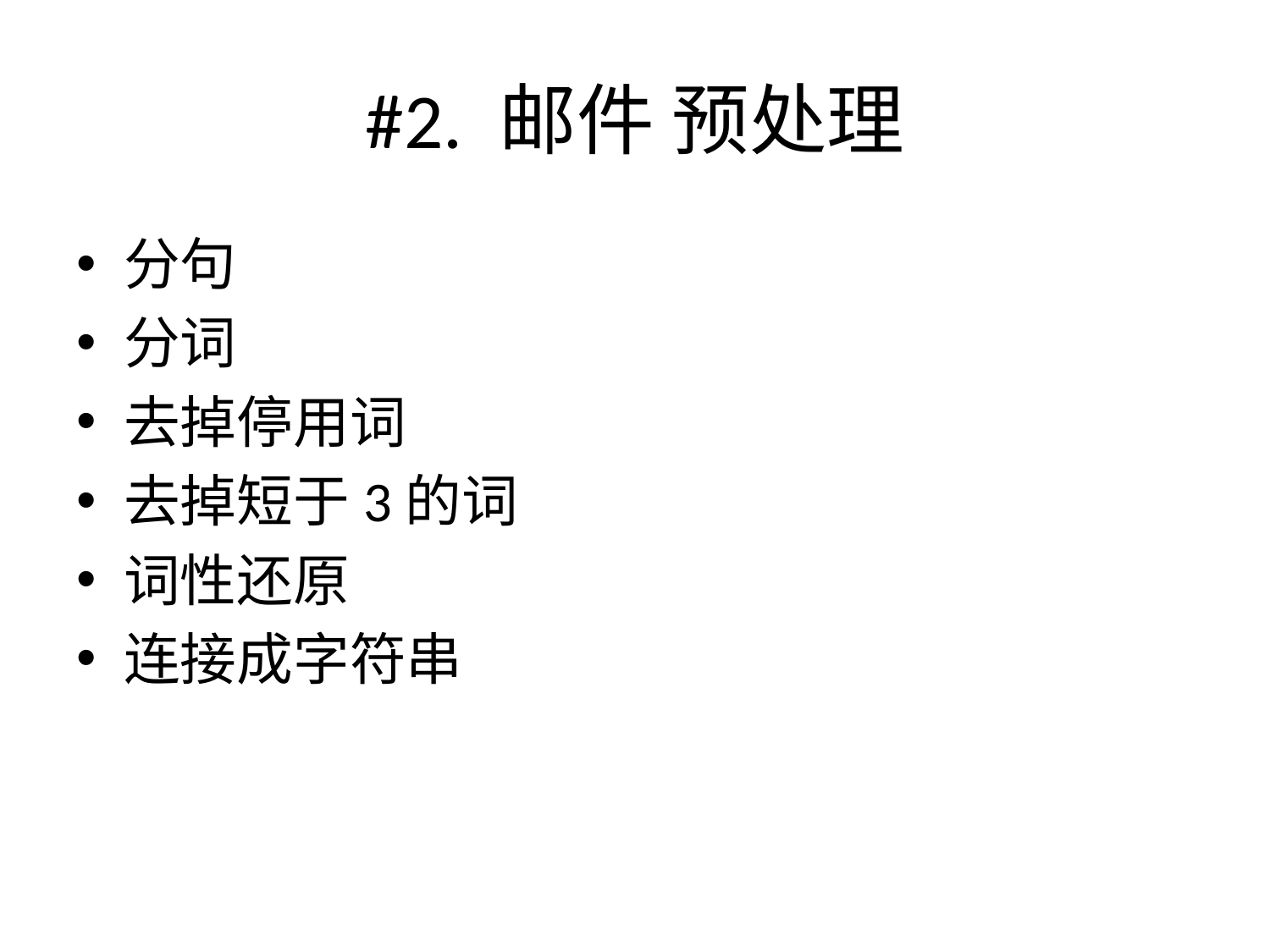

# #2. 邮件 预处理
分句
分词
去掉停用词
去掉短于3的词
词性还原
连接成字符串